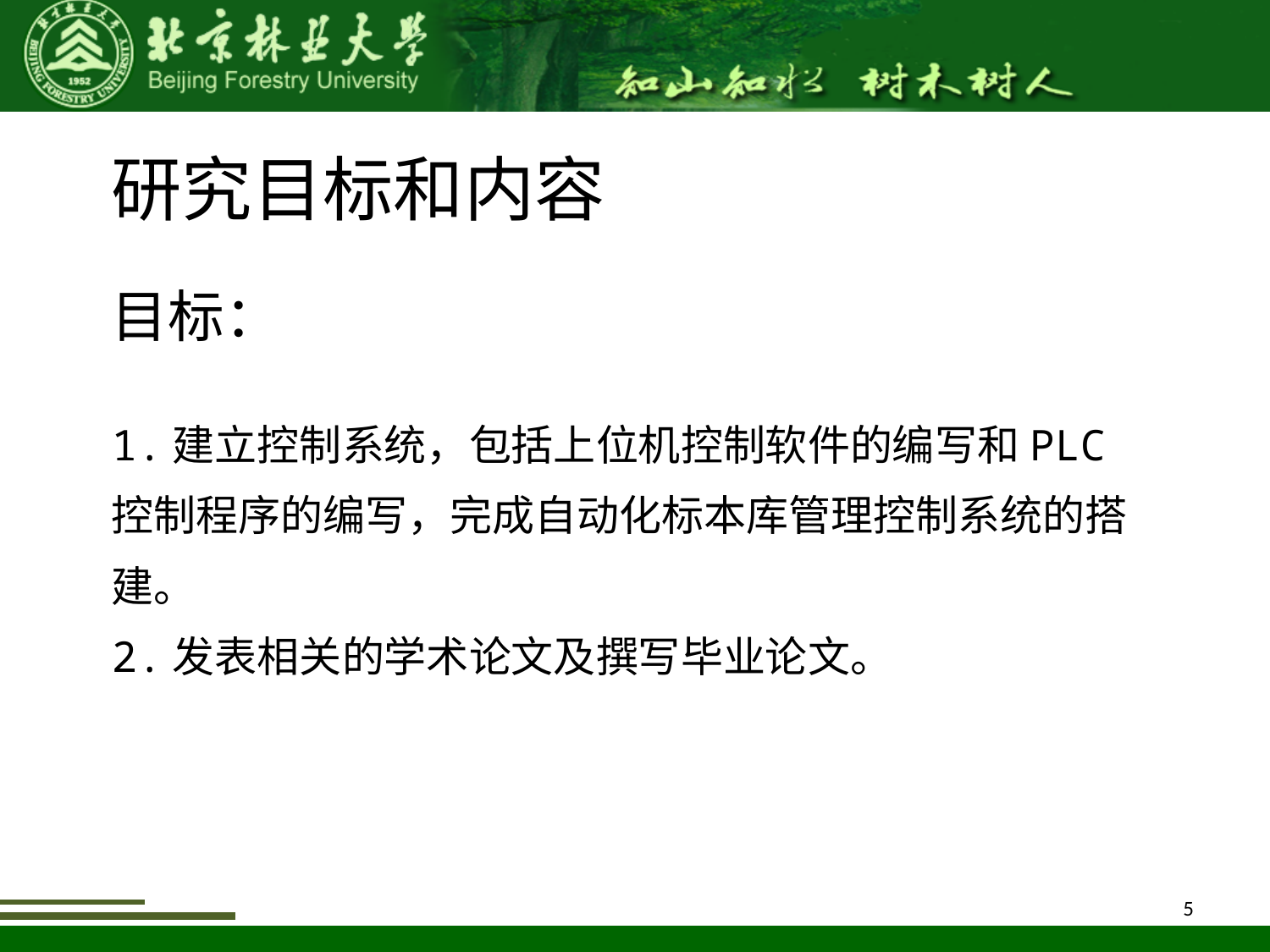

研究目标和内容

目标：

1.建立控制系统，包括上位机控制软件的编写和PLC控制程序的编写，完成自动化标本库管理控制系统的搭建。
2.发表相关的学术论文及撰写毕业论文。

5